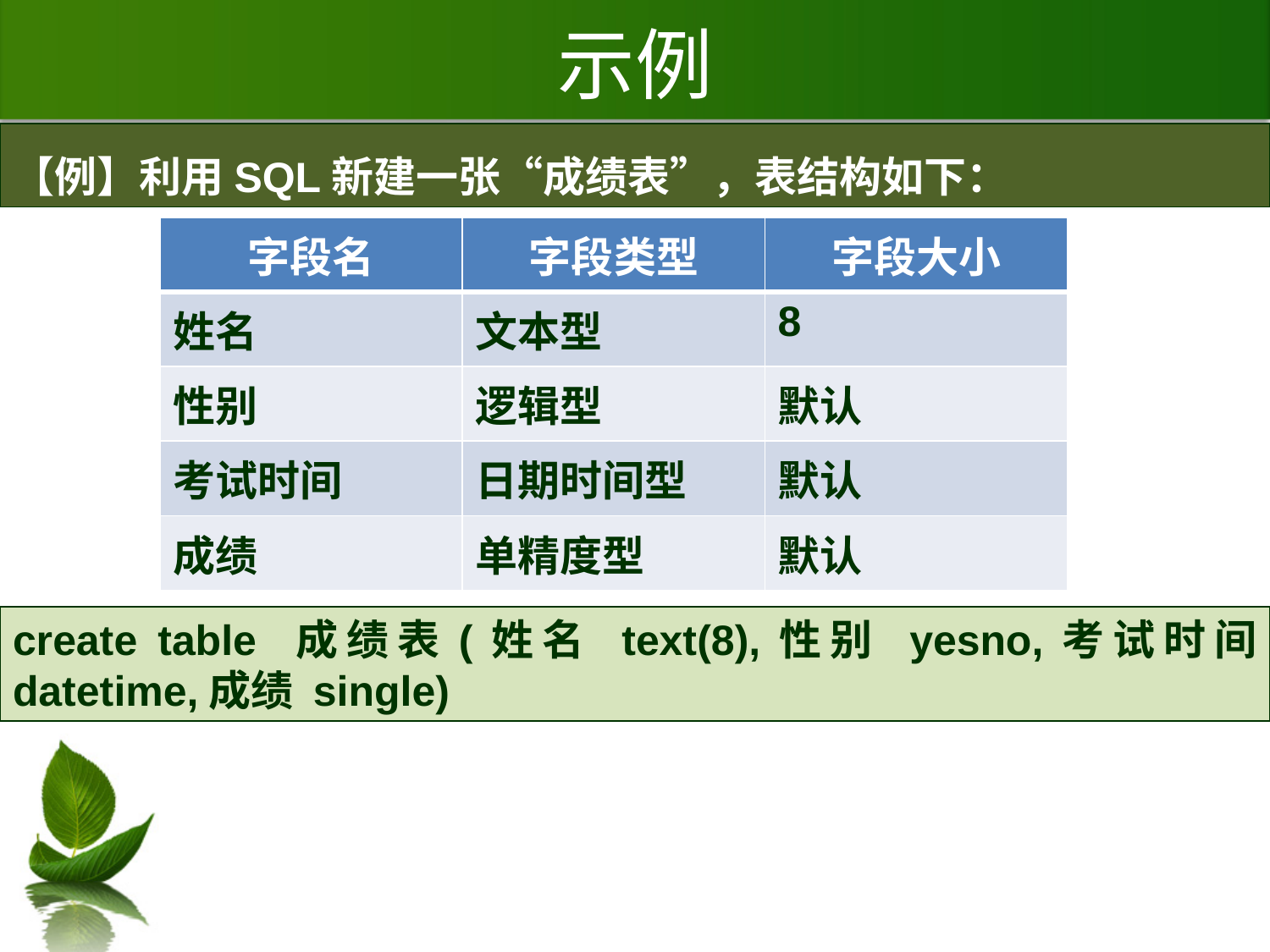

# 示例
【例】利用SQL新建一张“成绩表”，表结构如下：
| 字段名 | 字段类型 | 字段大小 |
| --- | --- | --- |
| 姓名 | 文本型 | 8 |
| 性别 | 逻辑型 | 默认 |
| 考试时间 | 日期时间型 | 默认 |
| 成绩 | 单精度型 | 默认 |
create table 成绩表(姓名 text(8),性别 yesno,考试时间 datetime,成绩 single)